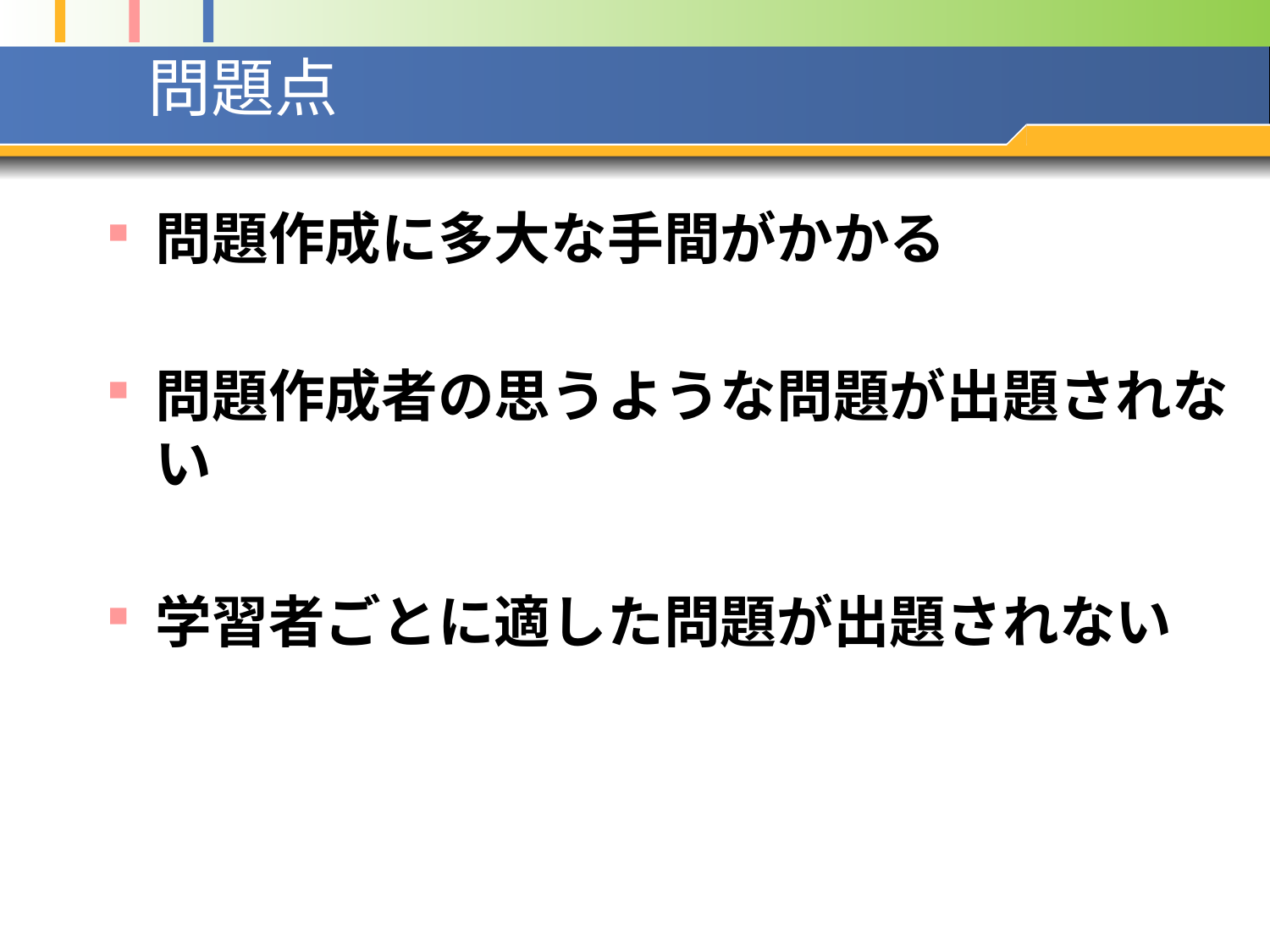

# 問題点
問題作成に多大な手間がかかる

問題作成者の思うような問題が出題されない

学習者ごとに適した問題が出題されない